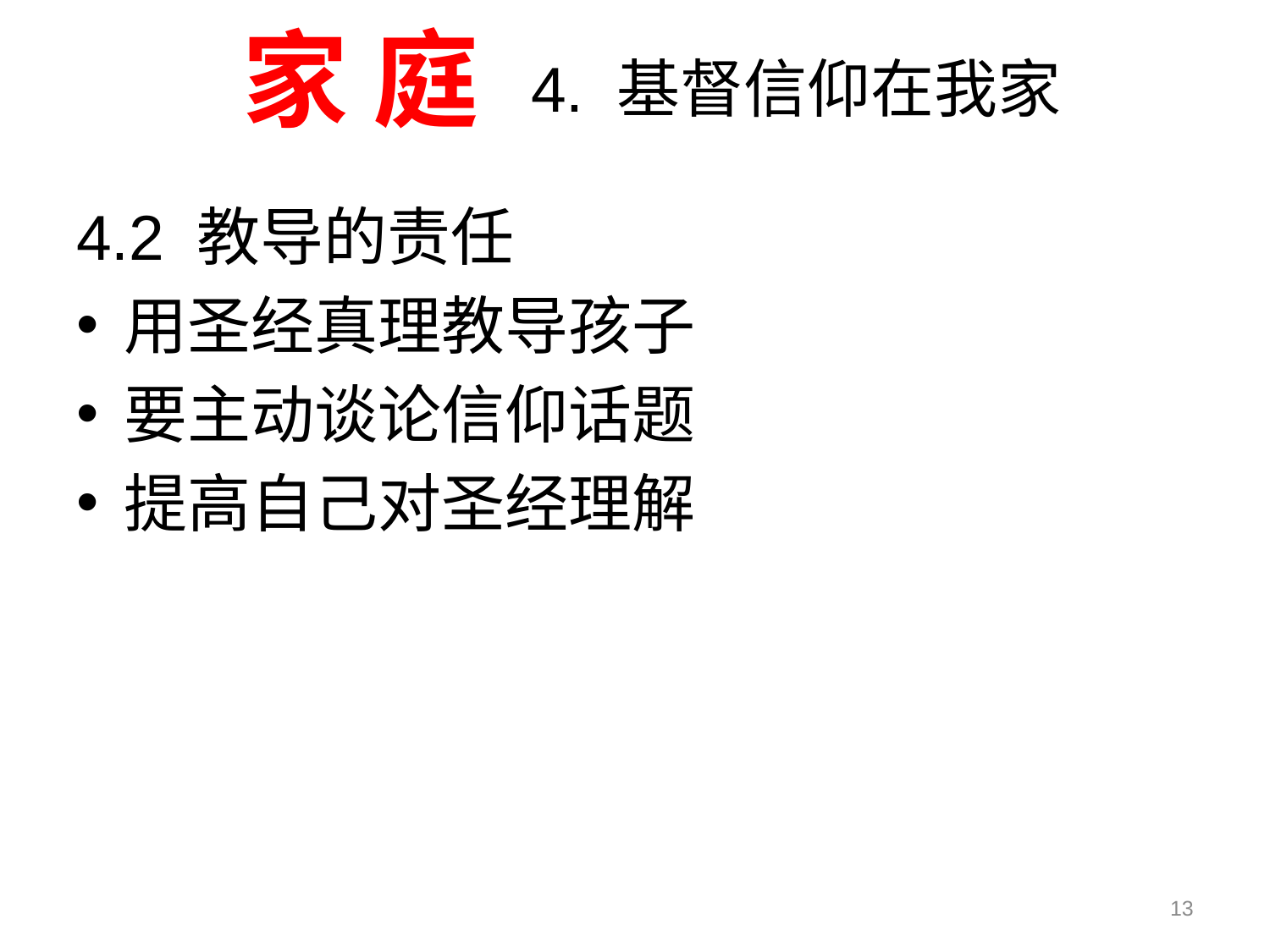

家 庭
4. 基督信仰在我家
4.2 教导的责任
用圣经真理教导孩子
要主动谈论信仰话题
提高自己对圣经理解
13